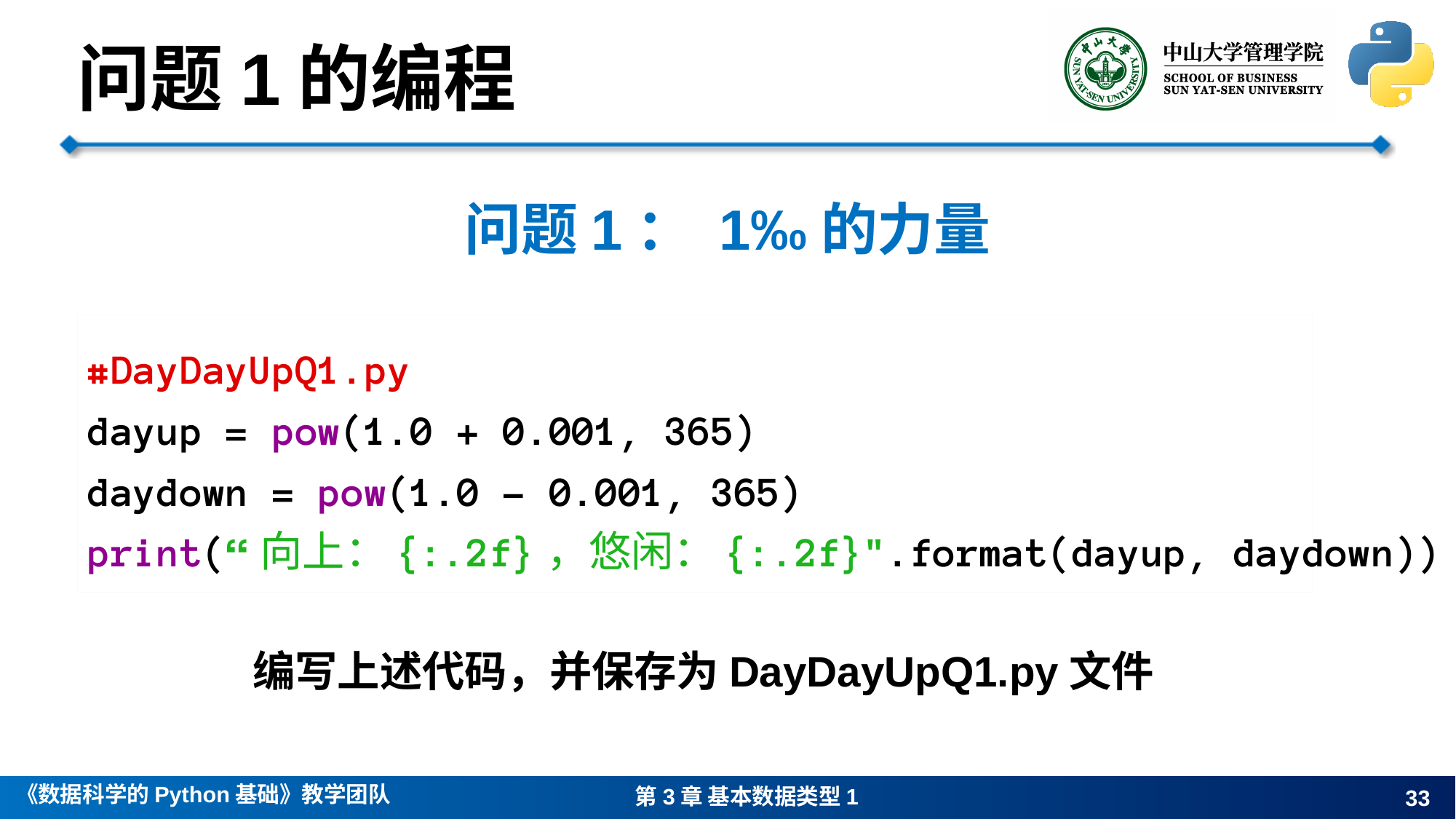

问题1的编程
问题1： 1‰的力量
#DayDayUpQ1.py
dayup = pow(1.0 + 0.001, 365)
daydown = pow(1.0 - 0.001, 365)
print(“向上：{:.2f}，悠闲：{:.2f}".format(dayup, daydown))
编写上述代码，并保存为DayDayUpQ1.py文件